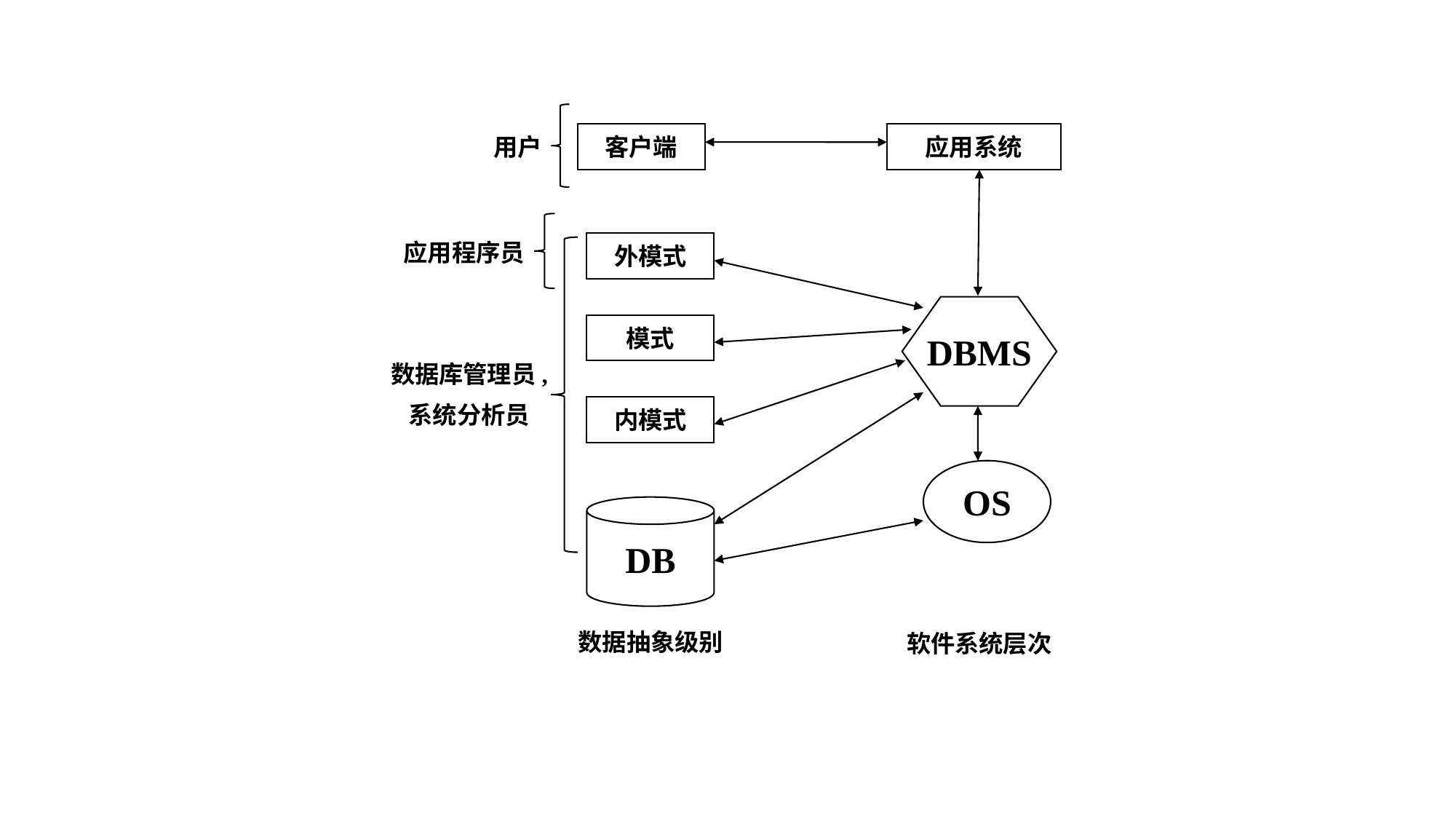

客户端
应用系统
用户

应用程序员
外模式

DBMS
模式

数据库管理员,
系统分析员

内模式

OS
DB

数据抽象级别
软件系统层次